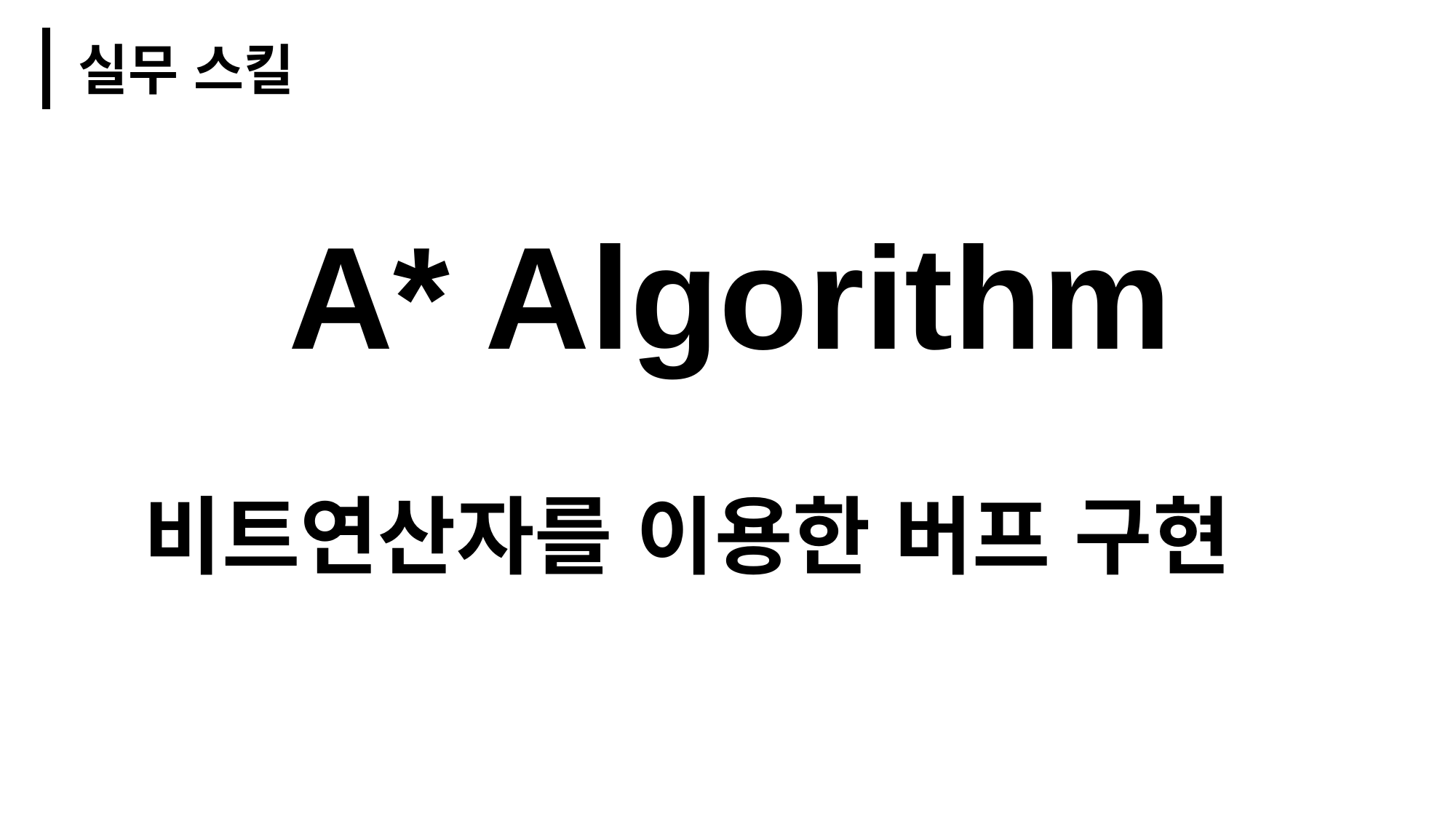

실무 스킬
A* Algorithm
비트연산자를 이용한 버프 구현